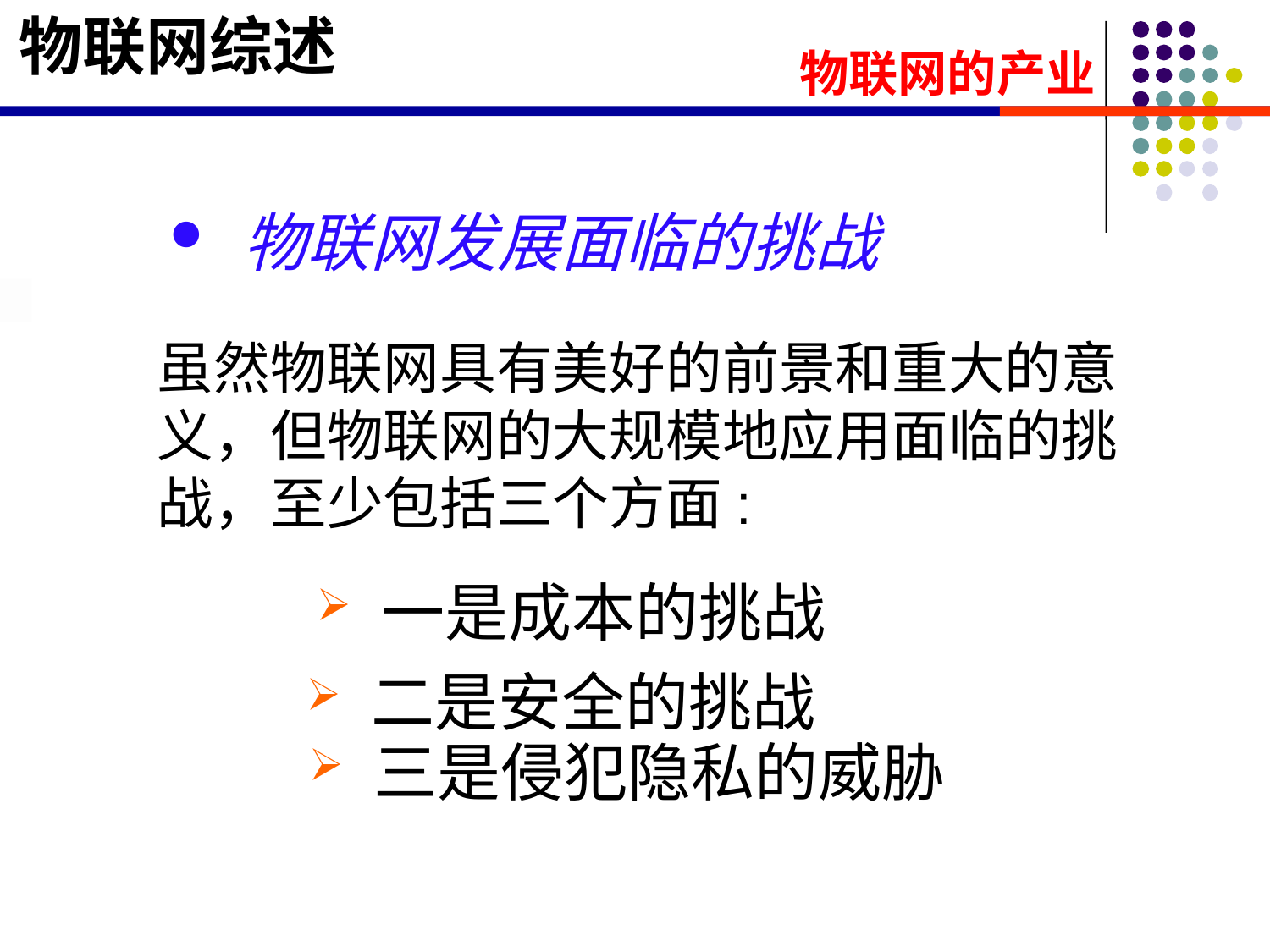

物联网综述
物联网的产业

 物联网发展面临的挑战

虽然物联网具有美好的前景和重大的意义，但物联网的大规模地应用面临的挑战，至少包括三个方面:
 一是成本的挑战
 二是安全的挑战
 三是侵犯隐私的威胁